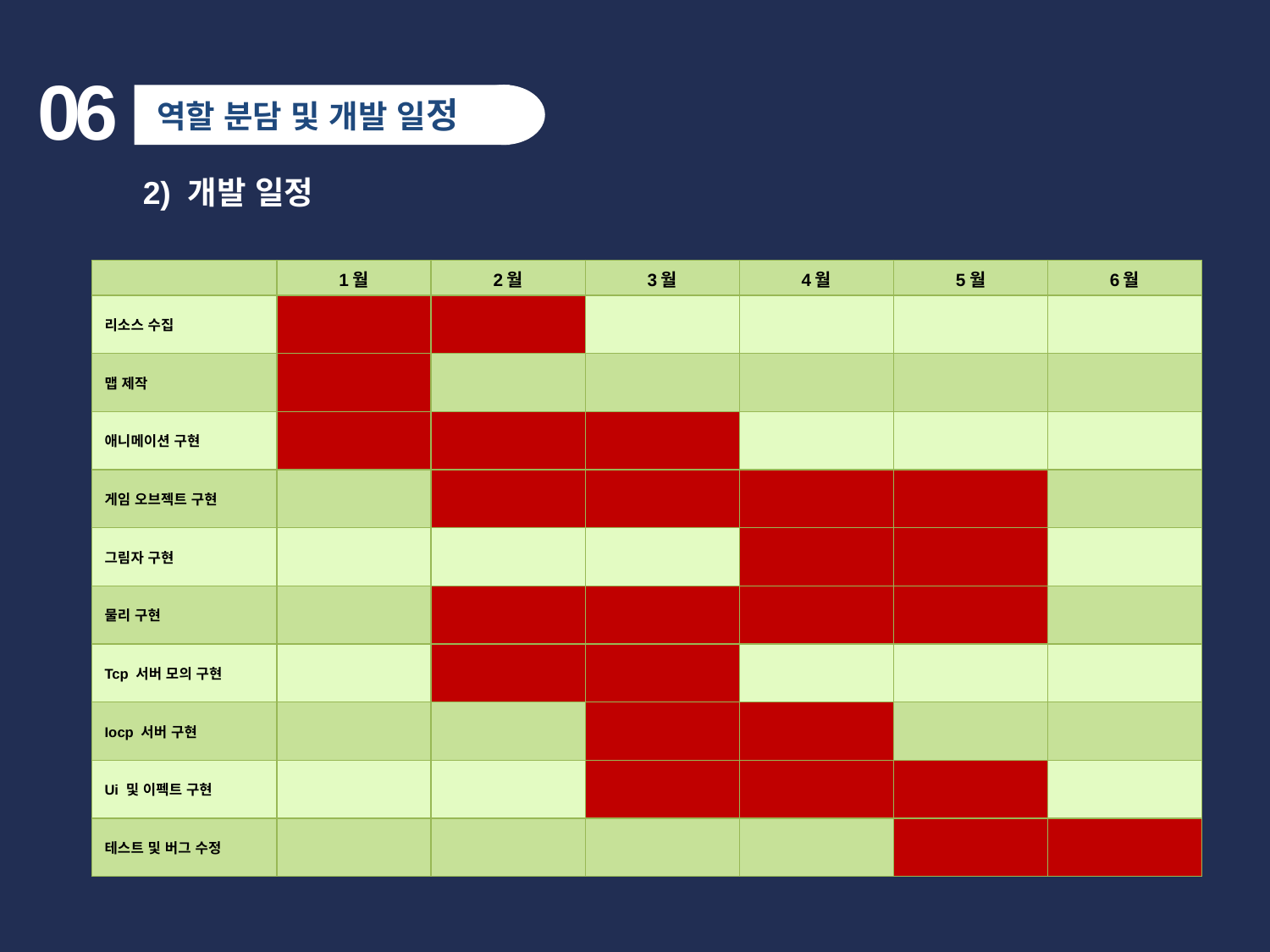

06

역할 분담 및 개발 일정
2) 개발 일정
|  | 1월 | 2월 | 3월 | 4월 | 5월 | 6월 |
| --- | --- | --- | --- | --- | --- | --- |
| 리소스 수집 |  |  |  |  |  |  |
| 맵 제작 |  |  |  |  |  |  |
| 애니메이션 구현 |  |  |  |  |  |  |
| 게임 오브젝트 구현 |  |  |  |  |  |  |
| 그림자 구현 |  |  |  |  |  |  |
| 물리 구현 |  |  |  |  |  |  |
| Tcp 서버 모의 구현 |  |  |  |  |  |  |
| Iocp 서버 구현 |  |  |  |  |  |  |
| Ui 및 이펙트 구현 |  |  |  |  |  |  |
| 테스트 및 버그 수정 |  |  |  |  |  |  |